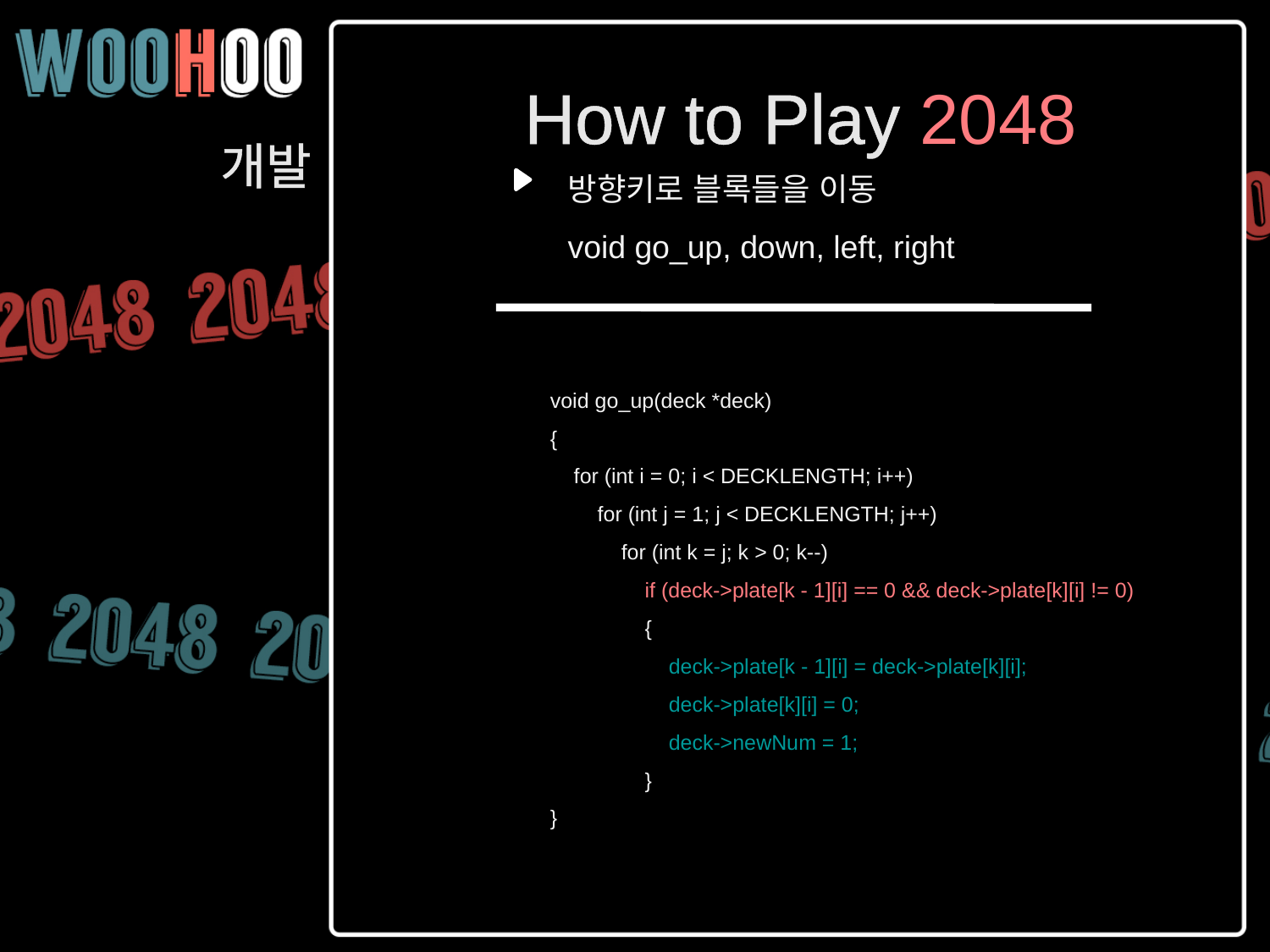

How to Play 2048
개발
방향키로 블록들을 이동
void go_up, down, left, right

void go_up(deck *deck)
{
    for (int i = 0; i < DECKLENGTH; i++)
        for (int j = 1; j < DECKLENGTH; j++)
            for (int k = j; k > 0; k--)
                if (deck->plate[k - 1][i] == 0 && deck->plate[k][i] != 0)
                {
                    deck->plate[k - 1][i] = deck->plate[k][i];
                    deck->plate[k][i] = 0;
                    deck->newNum = 1;
                }
}